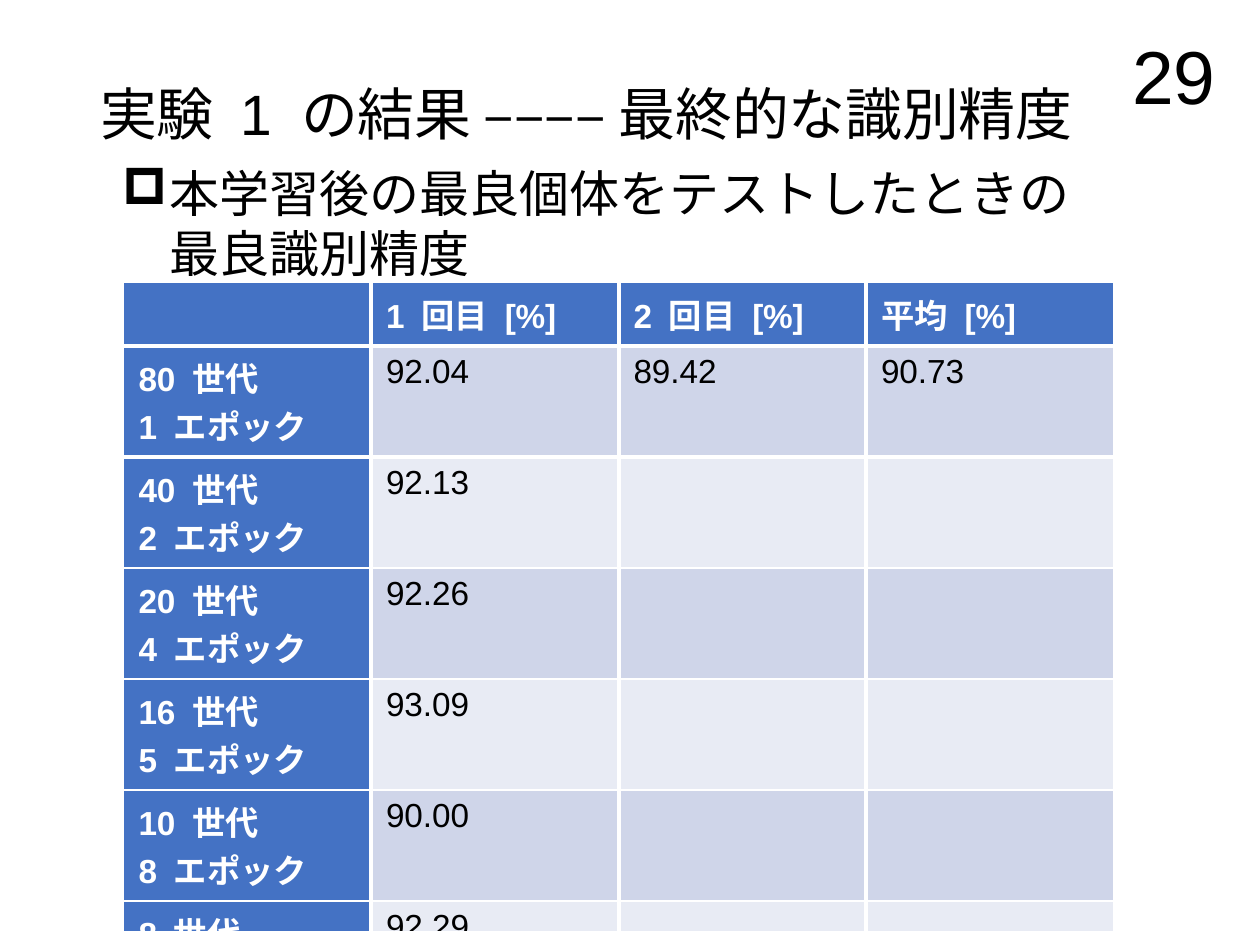

# 実験 1 の結果 –––– 最終的な識別精度
29
本学習後の最良個体をテストしたときの
最良識別精度
|  | 1 回目 [%] | 2 回目 [%] | 平均 [%] |
| --- | --- | --- | --- |
| 80 世代 1 エポック | 92.04 | 89.42 | 90.73 |
| 40 世代 2 エポック | 92.13 |  |  |
| 20 世代 4 エポック | 92.26 |  |  |
| 16 世代 5 エポック | 93.09 |  |  |
| 10 世代 8 エポック | 90.00 |  |  |
| 8 世代 10 エポック | 92.29 |  |  |